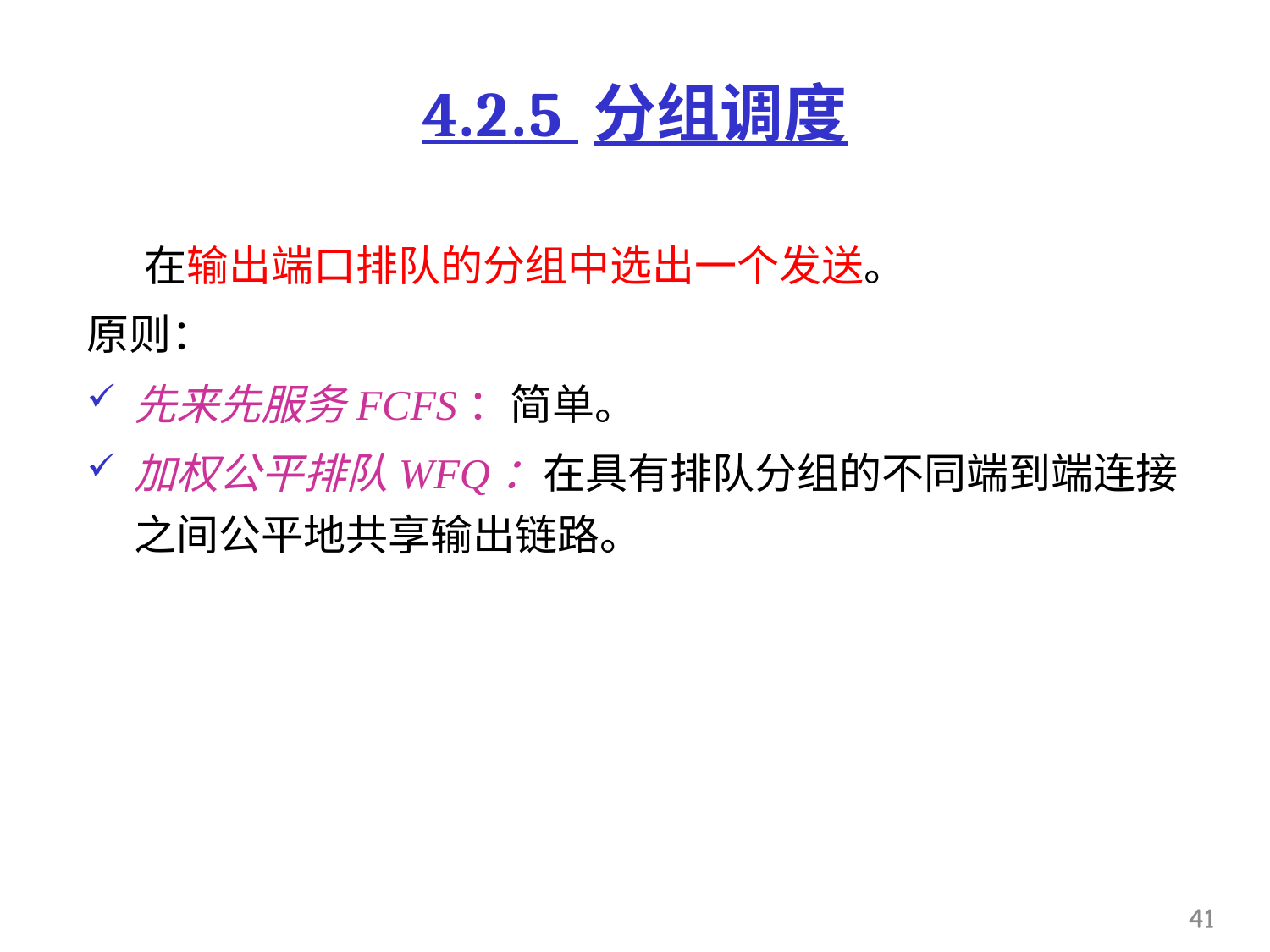

# 4.2.5 分组调度
     在输出端口排队的分组中选出一个发送。
原则：
先来先服务FCFS：简单。
加权公平排队WFQ：在具有排队分组的不同端到端连接之间公平地共享输出链路。
41